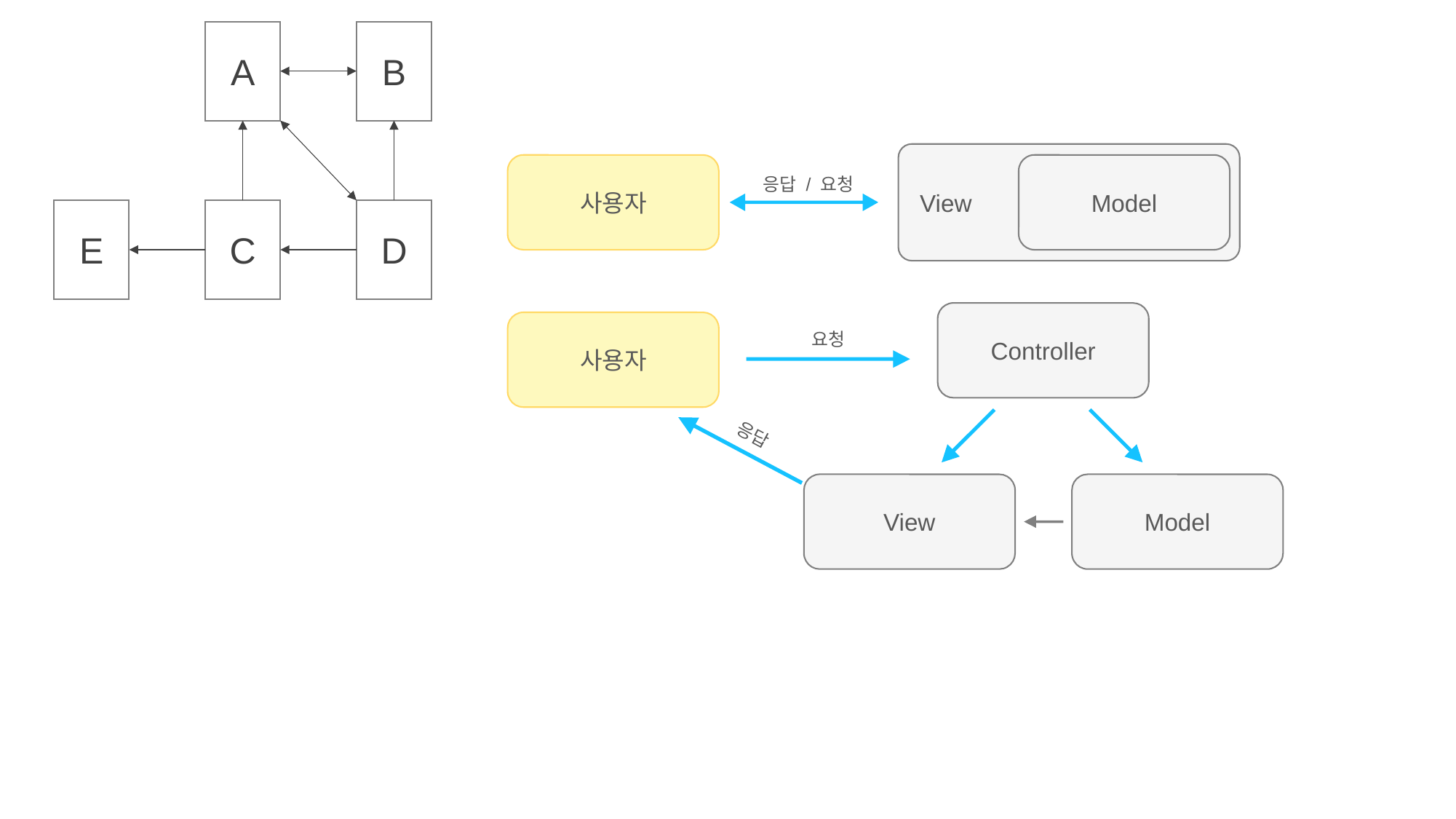

B
A
 View
사용자
Model
응답 / 요청

E
D
C
Controller
사용자
요청

응답

View
Model